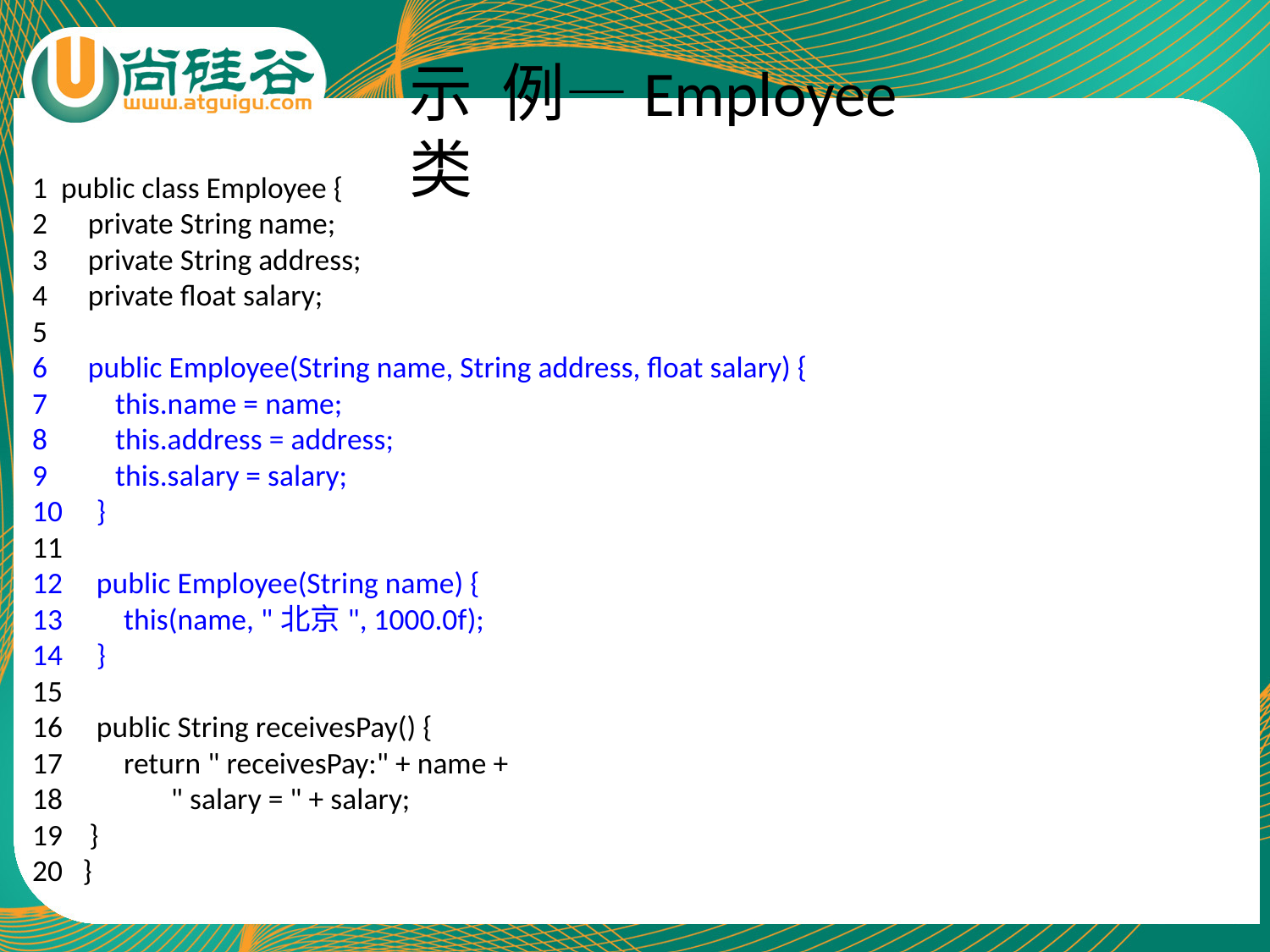

# 示  例—Employee类
1  public class Employee {
2      private String name;
3      private String address;
4      private float salary;
5
6      public Employee(String name, String address, float salary) {
7          this.name = name;
8          this.address = address;
9          this.salary = salary;
10     }
11
12     public Employee(String name) {
13         this(name, "北京", 1000.0f);
14     }
15
16     public String receivesPay() {
17         return " receivesPay:" + name +
18                " salary = " + salary;
 }
}